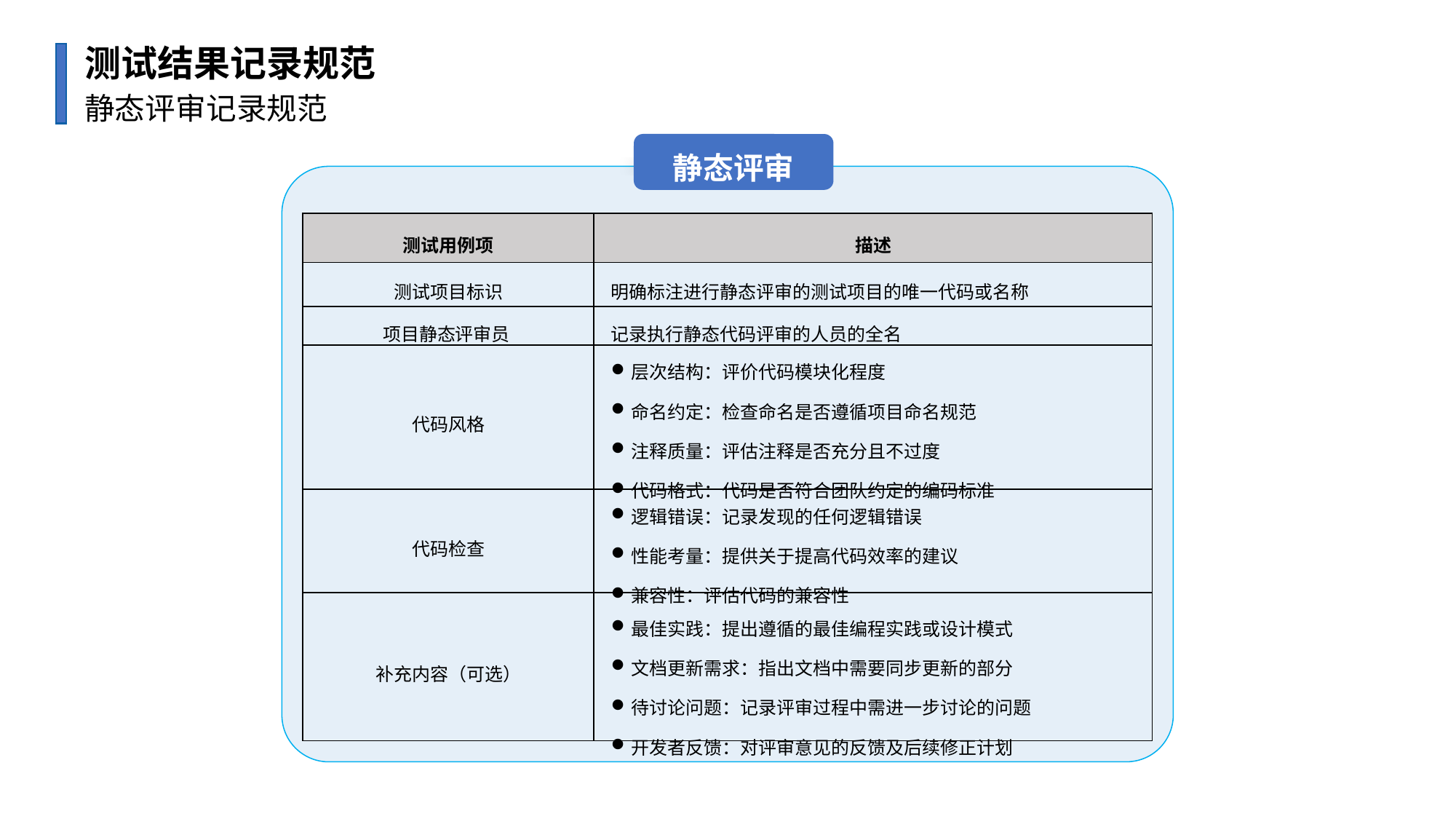

测试结果记录规范

静态评审记录规范
静态评审

| 测试用例项 | 描述 |
| --- | --- |
| 测试项目标识 | 明确标注进行静态评审的测试项目的唯一代码或名称 |
| 项目静态评审员 | 记录执行静态代码评审的人员的全名 |
| 代码风格 | 层次结构：评价代码模块化程度 命名约定：检查命名是否遵循项目命名规范 注释质量：评估注释是否充分且不过度 代码格式：代码是否符合团队约定的编码标准 |
| 代码检查 | 逻辑错误：记录发现的任何逻辑错误 性能考量：提供关于提高代码效率的建议 兼容性：评估代码的兼容性 |
| 补充内容（可选） | 最佳实践：提出遵循的最佳编程实践或设计模式 文档更新需求：指出文档中需要同步更新的部分 待讨论问题：记录评审过程中需进一步讨论的问题 开发者反馈：对评审意见的反馈及后续修正计划 |